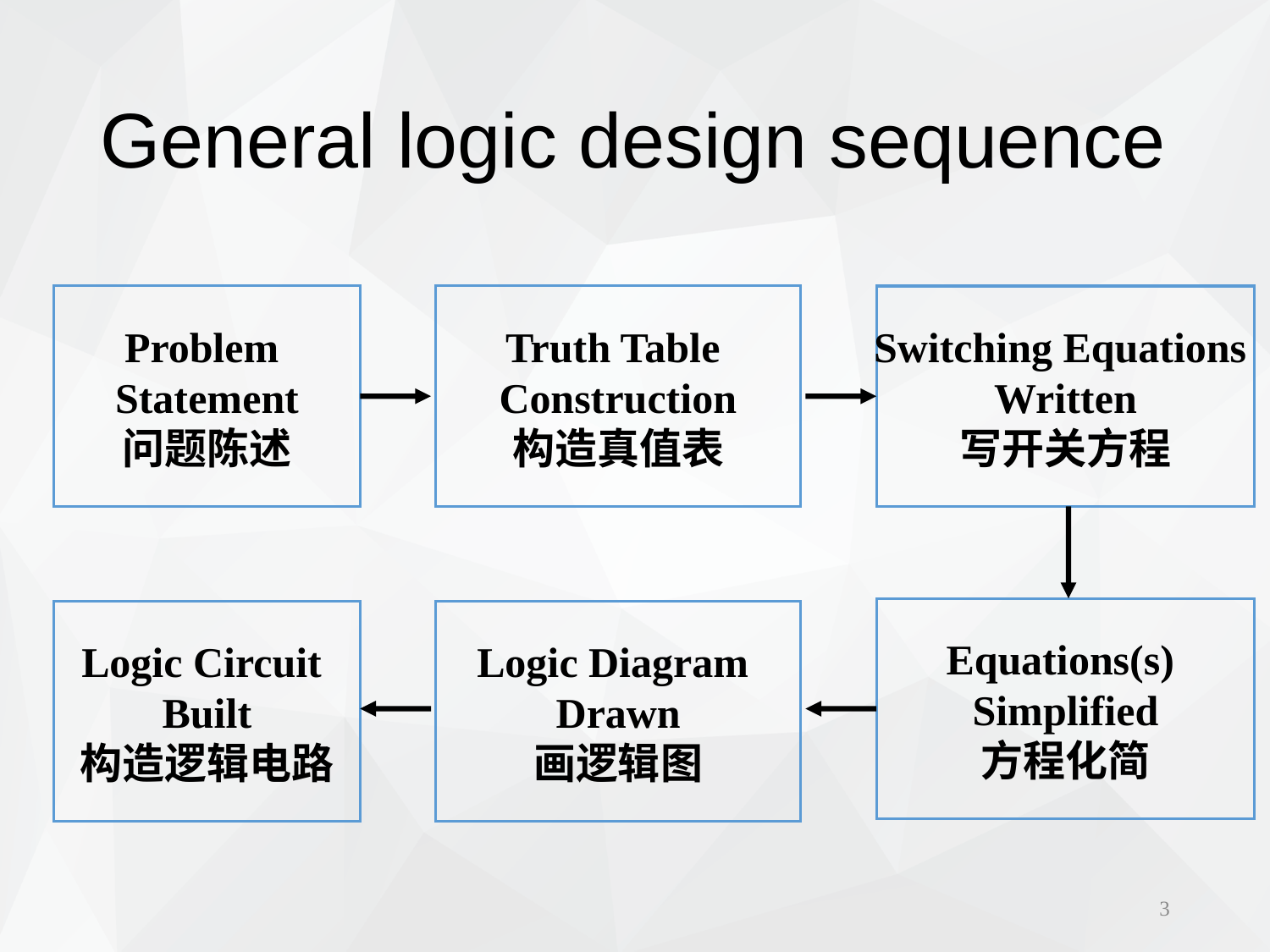

# General logic design sequence
Problem
Statement
问题陈述
Truth Table
Construction
构造真值表
Switching Equations
Written
写开关方程

Equations(s)
Simplified
方程化简
Logic Circuit
Built
构造逻辑电路
Logic Diagram
Drawn
画逻辑图

3